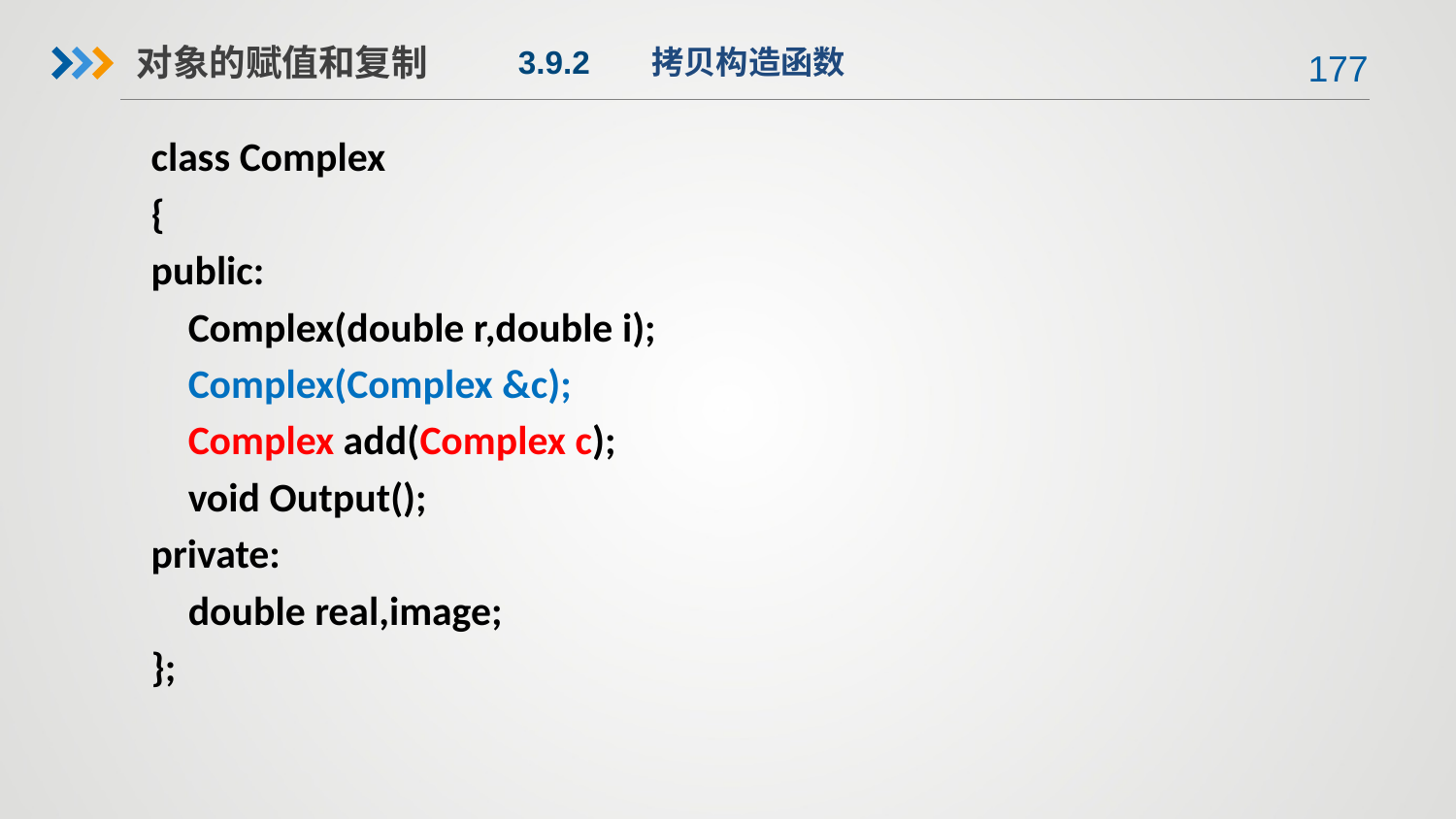

对象的赋值和复制
3.9.2      拷贝构造函数
class Complex
{
public:
    Complex(double r,double i);
    Complex(Complex &c);
    Complex add(Complex c);
    void Output();
private:
    double real,image;
};